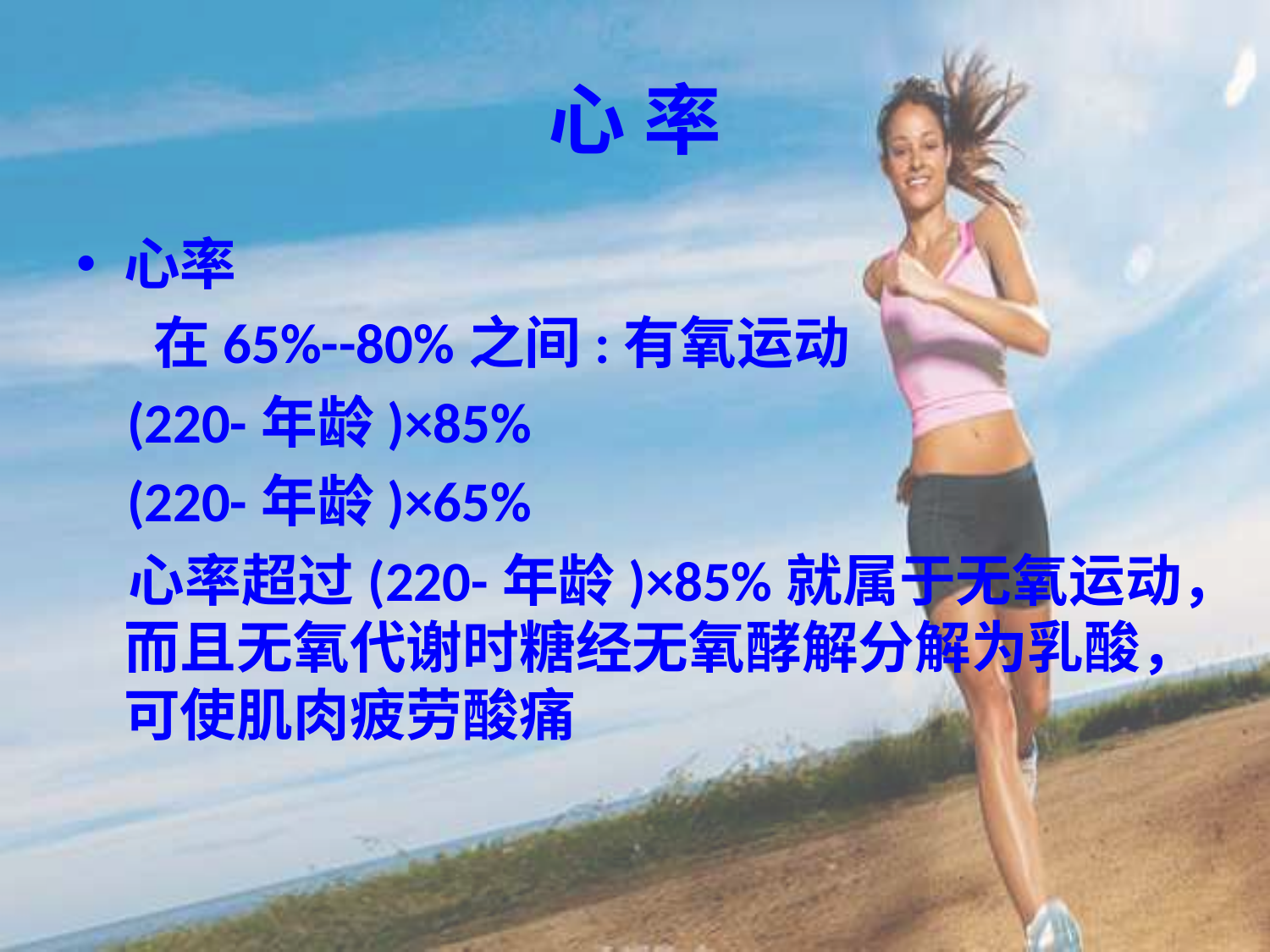

# 心 率
心率
     在65%--80%之间:有氧运动
    (220-年龄)×85%
    (220-年龄)×65%
   心率超过(220-年龄)×85%就属于无氧运动，而且无氧代谢时糖经无氧酵解分解为乳酸，可使肌肉疲劳酸痛